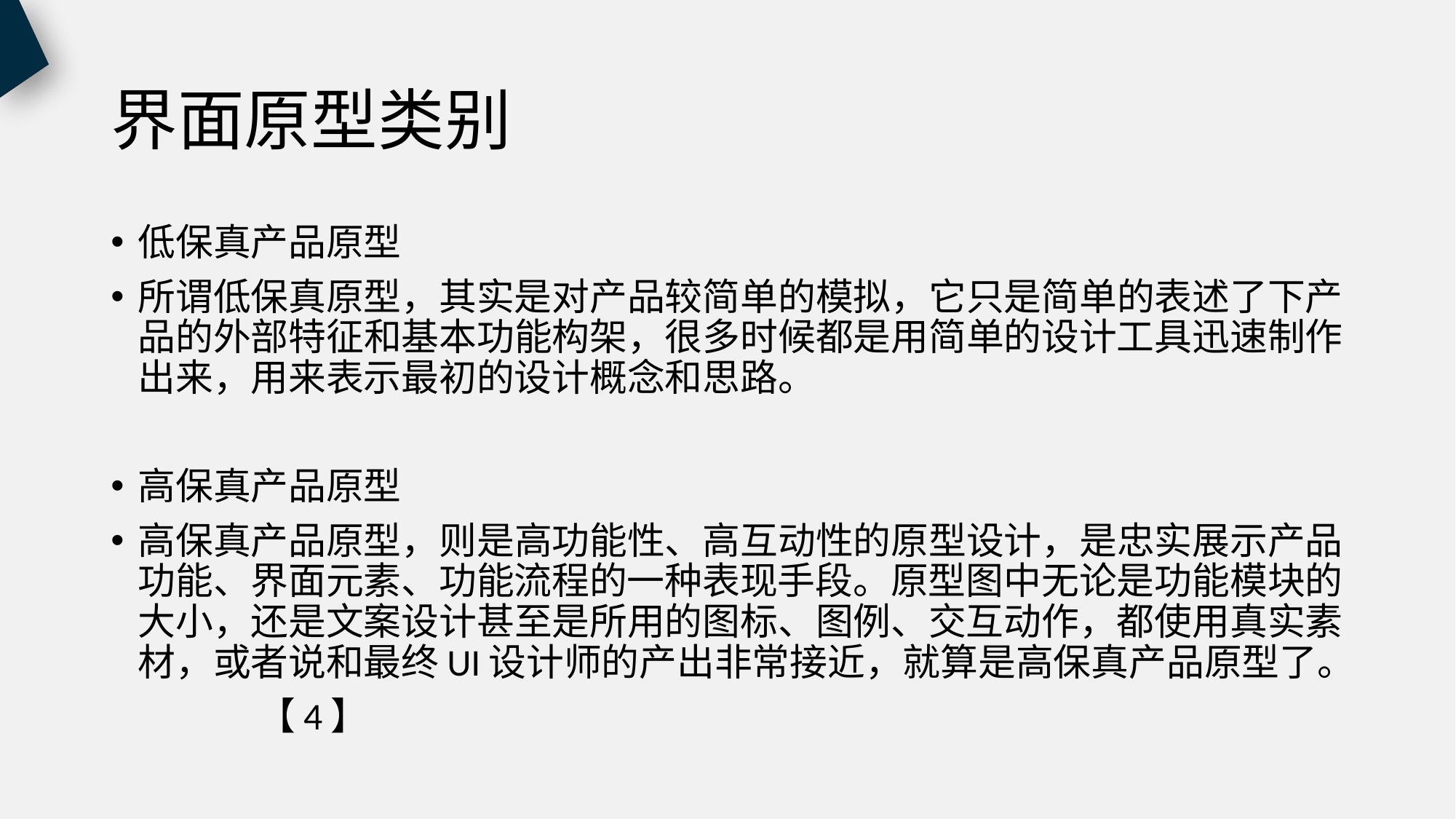

# 界面原型类别
低保真产品原型
所谓低保真原型，其实是对产品较简单的模拟，它只是简单的表述了下产品的外部特征和基本功能构架，很多时候都是用简单的设计工具迅速制作出来，用来表示最初的设计概念和思路。

高保真产品原型
高保真产品原型，则是高功能性、高互动性的原型设计，是忠实展示产品功能、界面元素、功能流程的一种表现手段。原型图中无论是功能模块的大小，还是文案设计甚至是所用的图标、图例、交互动作，都使用真实素材，或者说和最终UI设计师的产出非常接近，就算是高保真产品原型了。
										     【4】